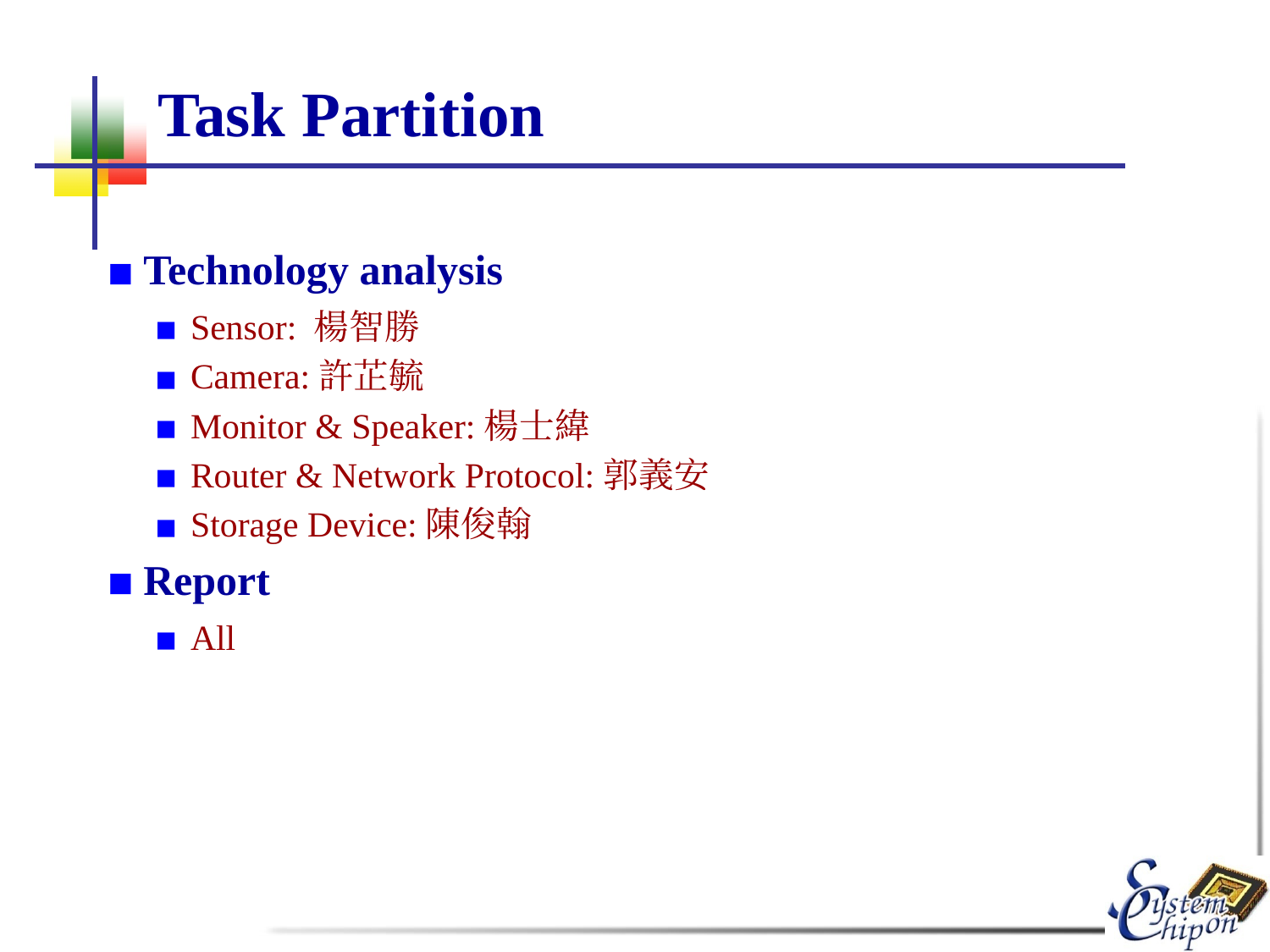

# Task Partition
Technology analysis
Sensor: 楊智勝
Camera:許芷毓
Monitor & Speaker:楊士緯
Router & Network Protocol:郭義安
Storage Device:陳俊翰
Report
All